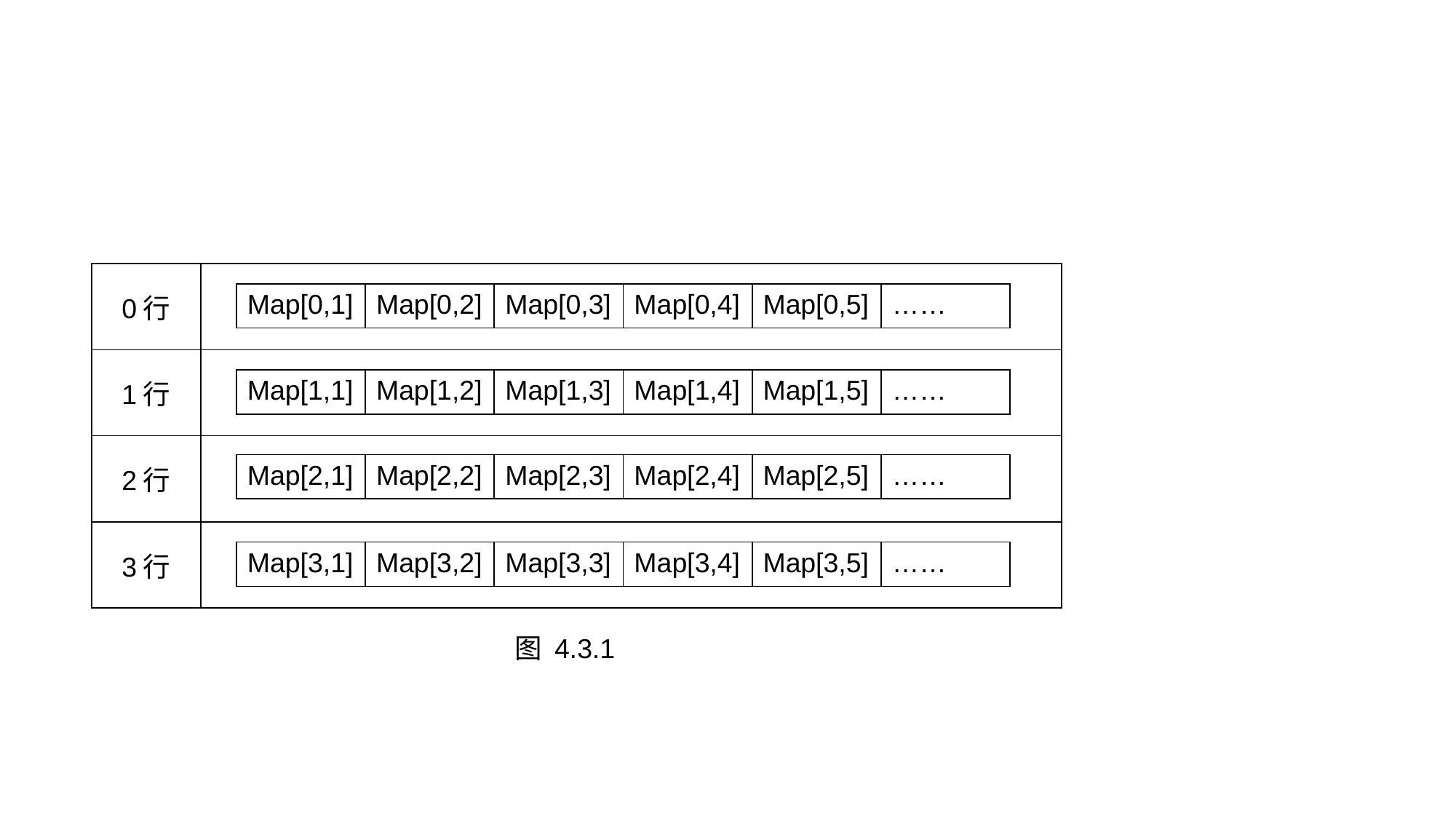

| 0行 |  |
| --- | --- |
| 1行 |  |
| 2行 |  |
| 3行 |  |
| Map[0,1] | Map[0,2] | Map[0,3] | Map[0,4] | Map[0,5] | …… |
| --- | --- | --- | --- | --- | --- |
| Map[1,1] | Map[1,2] | Map[1,3] | Map[1,4] | Map[1,5] | …… |
| --- | --- | --- | --- | --- | --- |
| Map[2,1] | Map[2,2] | Map[2,3] | Map[2,4] | Map[2,5] | …… |
| --- | --- | --- | --- | --- | --- |
| Map[3,1] | Map[3,2] | Map[3,3] | Map[3,4] | Map[3,5] | …… |
| --- | --- | --- | --- | --- | --- |
图 4.3.1